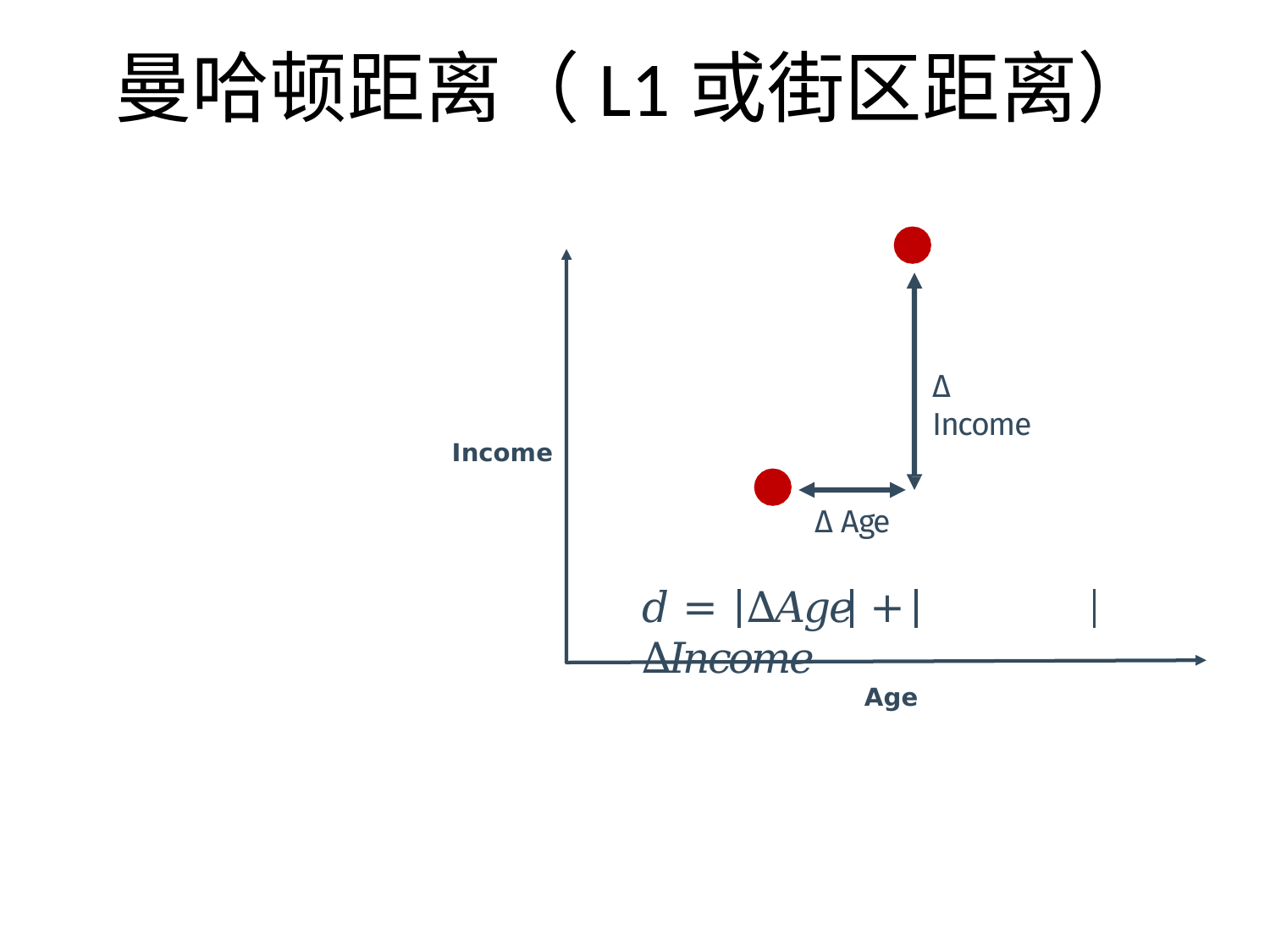

# 曼哈顿距离（L1或街区距离）

∆ Income
Income

∆ Age

𝑑 =	∆𝐴𝑔𝑒	+	∆𝐼𝑛𝑐𝑜𝑚𝑒

Age